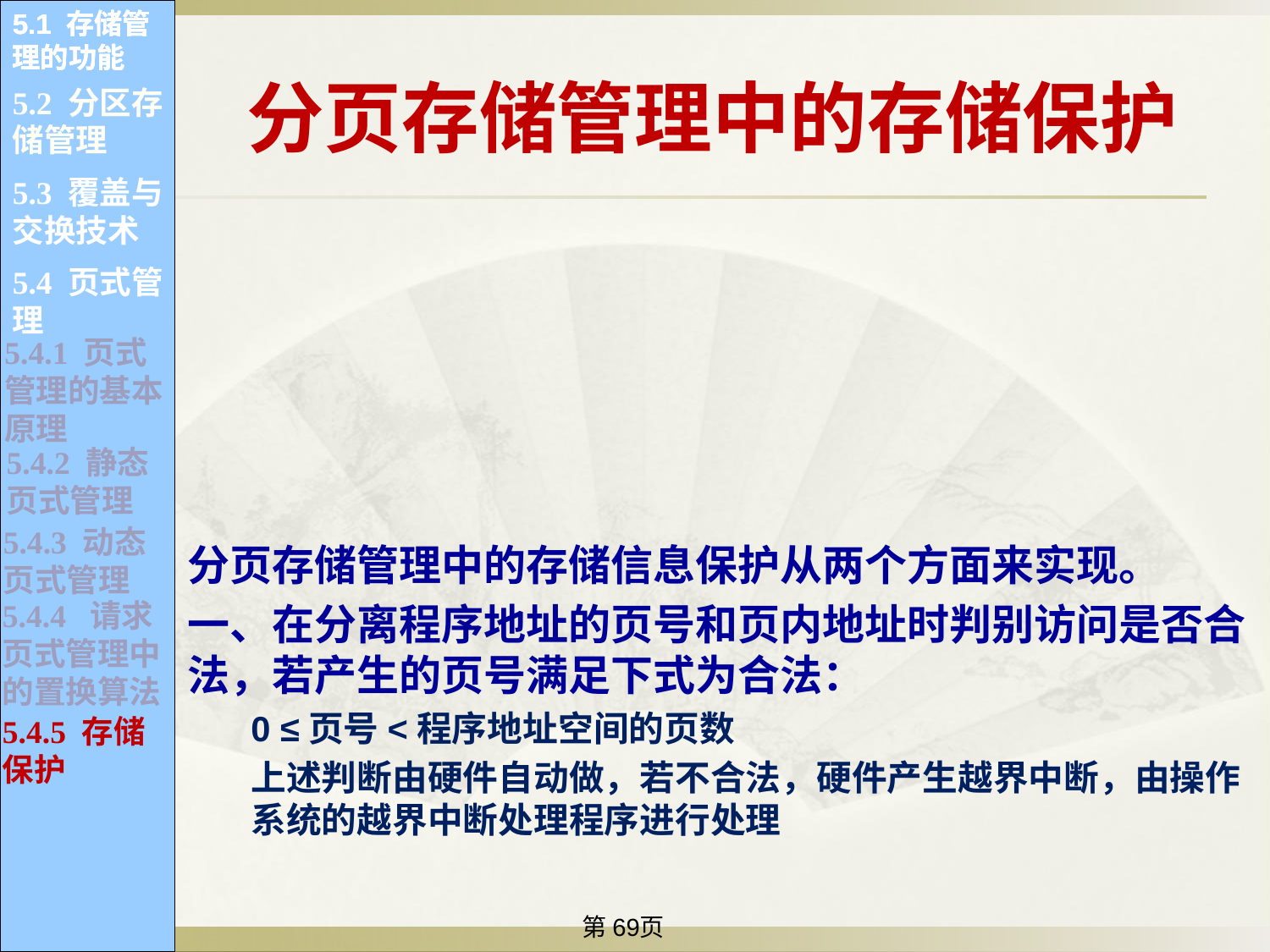

5.1 存储管理的功能

5.1 存储管理的功能
5.1 存储管理的功能
5.1 存储管理的功能

5.1 存储管理的功能

5.1 存储管理的功能
5.1 存储管理的功能
5.1 存储管理的功能

5.1 存储管理的功能

5.1 存储管理的功能
5.1 存储管理的功能
5.1 存储管理的功能
分页存储管理中的存储保护
5.2 分区存储管理
5.1.1 内存的分配和回收
5.1.2 内存空间的共享
5.1.2 内存空间的共享
5.3 覆盖与交换技术
分页存储管理中的存储信息保护从两个方面来实现。
一、在分离程序地址的页号和页内地址时判别访问是否合法，若产生的页号满足下式为合法：
0 ≤页号<程序地址空间的页数
上述判断由硬件自动做，若不合法，硬件产生越界中断，由操作系统的越界中断处理程序进行处理
5.1.3 存储保护
5.1.3 存储保护
5.4 页式管理
5.1.4 内存空间的扩充
5.4.1 页式管理的基本原理
5.4.2 静态页式管理
5.4.3 动态页式管理
5.4.4  请求页式管理中的置换算法
5.4.5 存储保护